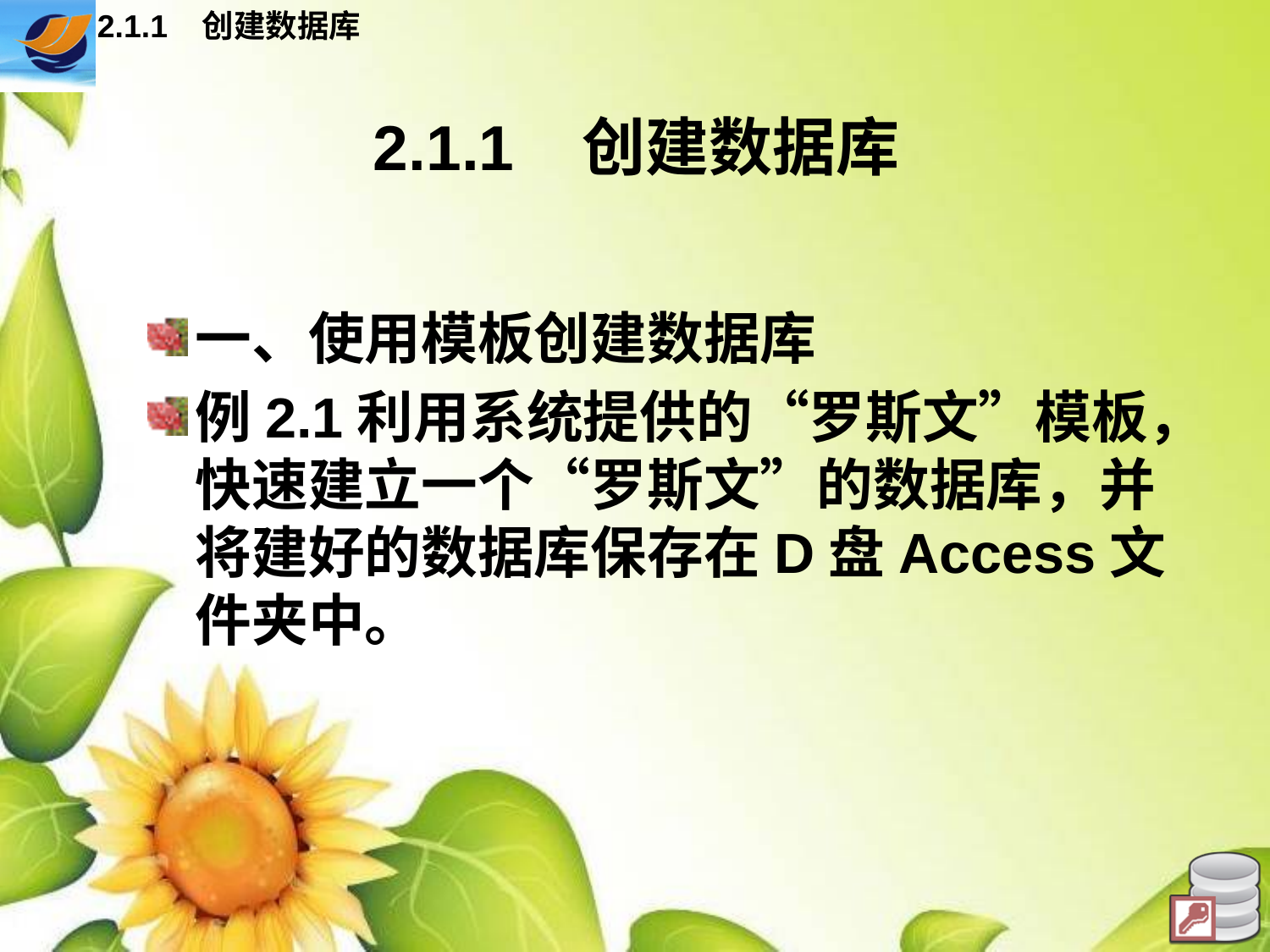

2.1.1   创建数据库
# 2.1.1   创建数据库
一、使用模板创建数据库
例2.1利用系统提供的“罗斯文”模板，快速建立一个“罗斯文”的数据库，并将建好的数据库保存在D盘Access文件夹中。